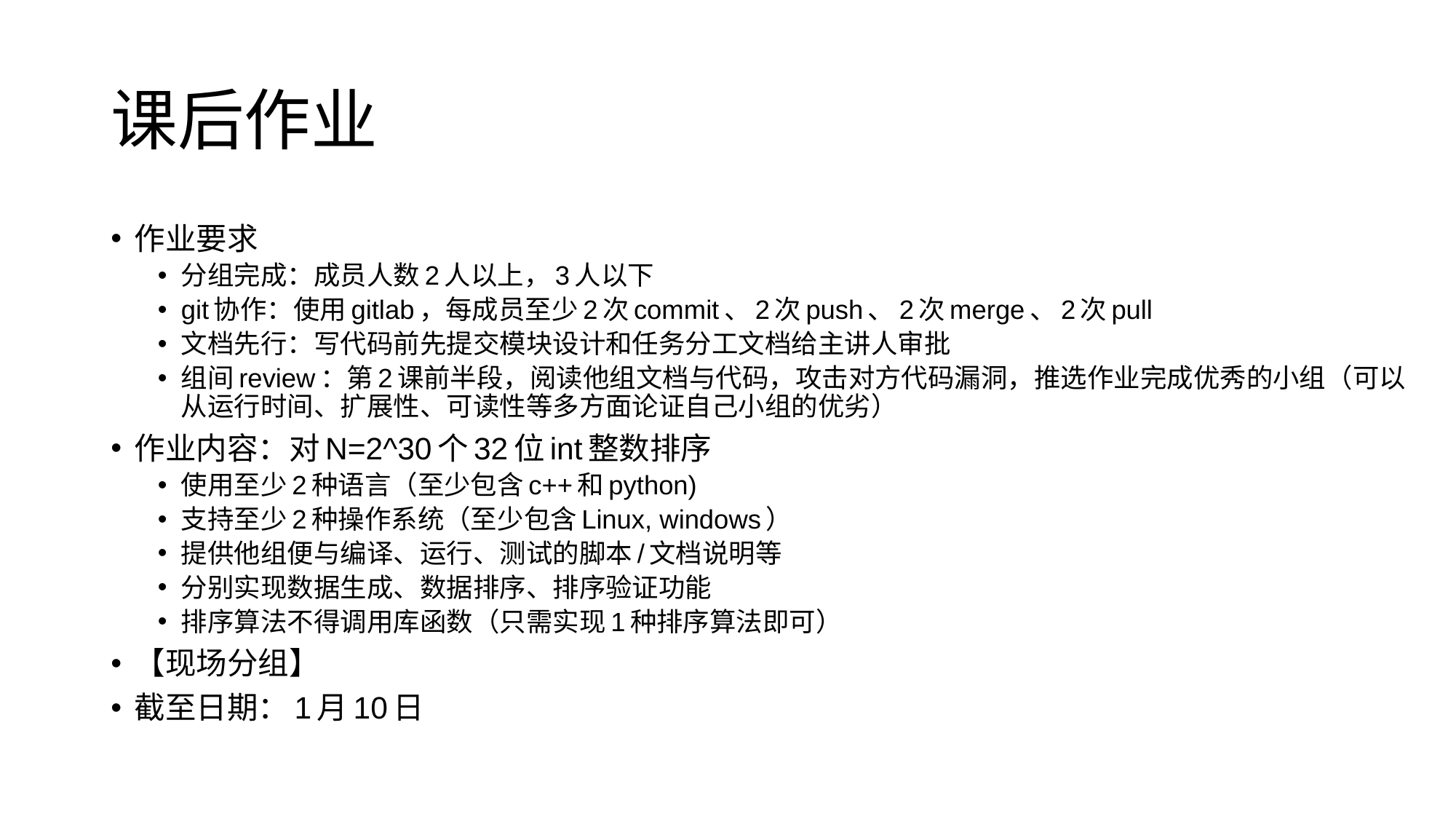

# 课后作业
作业要求
分组完成：成员人数2人以上，3人以下
git协作：使用gitlab，每成员至少2次commit、2次push、2次merge、2次pull
文档先行：写代码前先提交模块设计和任务分工文档给主讲人审批
组间review：第2课前半段，阅读他组文档与代码，攻击对方代码漏洞，推选作业完成优秀的小组（可以从运行时间、扩展性、可读性等多方面论证自己小组的优劣）
作业内容：对N=2^30个32位int整数排序
使用至少2种语言（至少包含c++和python)
支持至少2种操作系统（至少包含Linux, windows）
提供他组便与编译、运行、测试的脚本/文档说明等
分别实现数据生成、数据排序、排序验证功能
排序算法不得调用库函数（只需实现1种排序算法即可）
【现场分组】
截至日期：1月10日